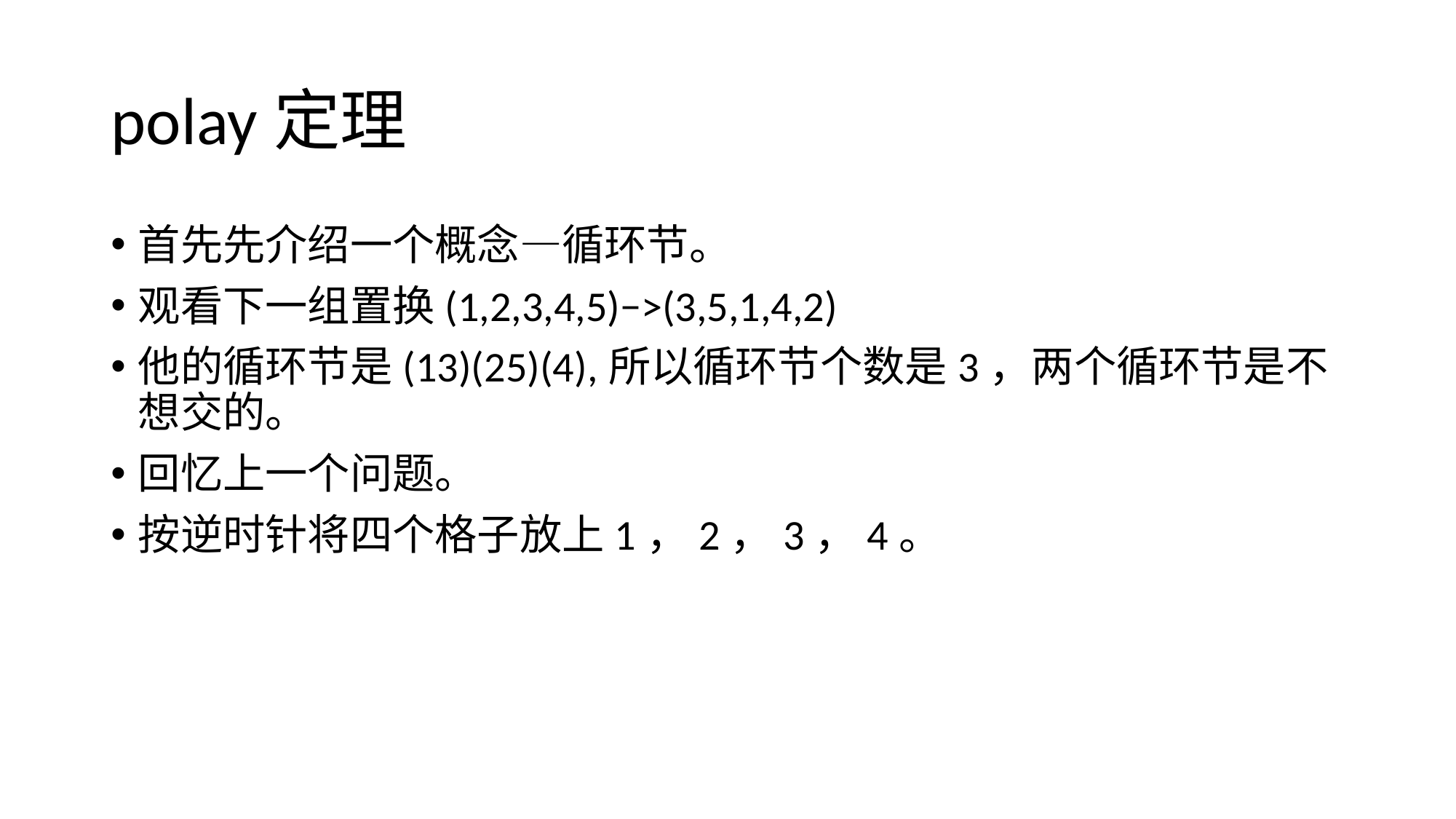

# polay定理
首先先介绍一个概念—循环节。
观看下一组置换(1,2,3,4,5)−>(3,5,1,4,2)
他的循环节是(13)(25)(4),所以循环节个数是3，两个循环节是不想交的。
回忆上一个问题。
按逆时针将四个格子放上1，2，3，4。